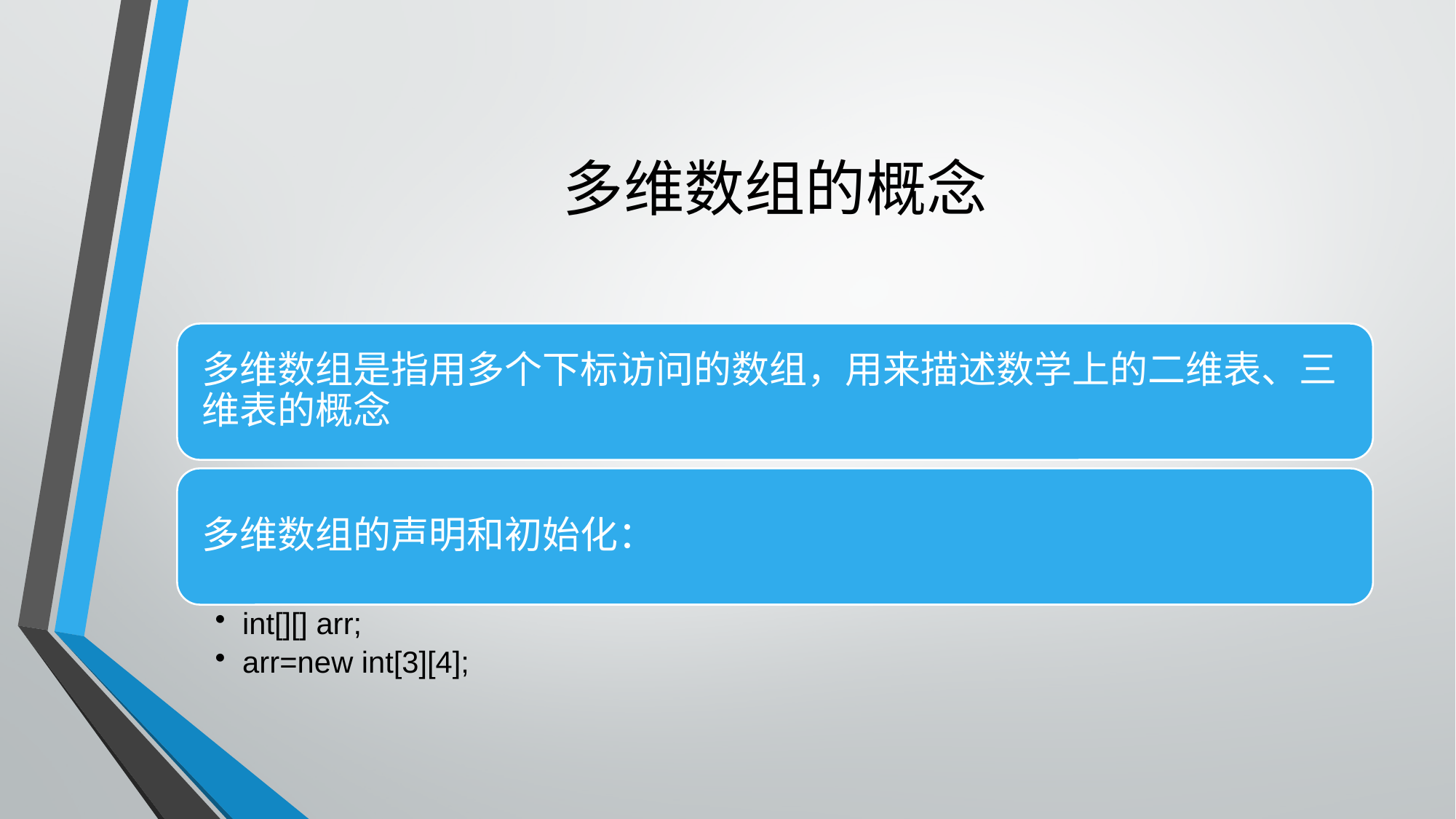

# 多维数组的概念
多维数组是指用多个下标访问的数组，用来描述数学上的二维表、三维表的概念
多维数组的声明和初始化：
int[][] arr;
arr=new int[3][4];